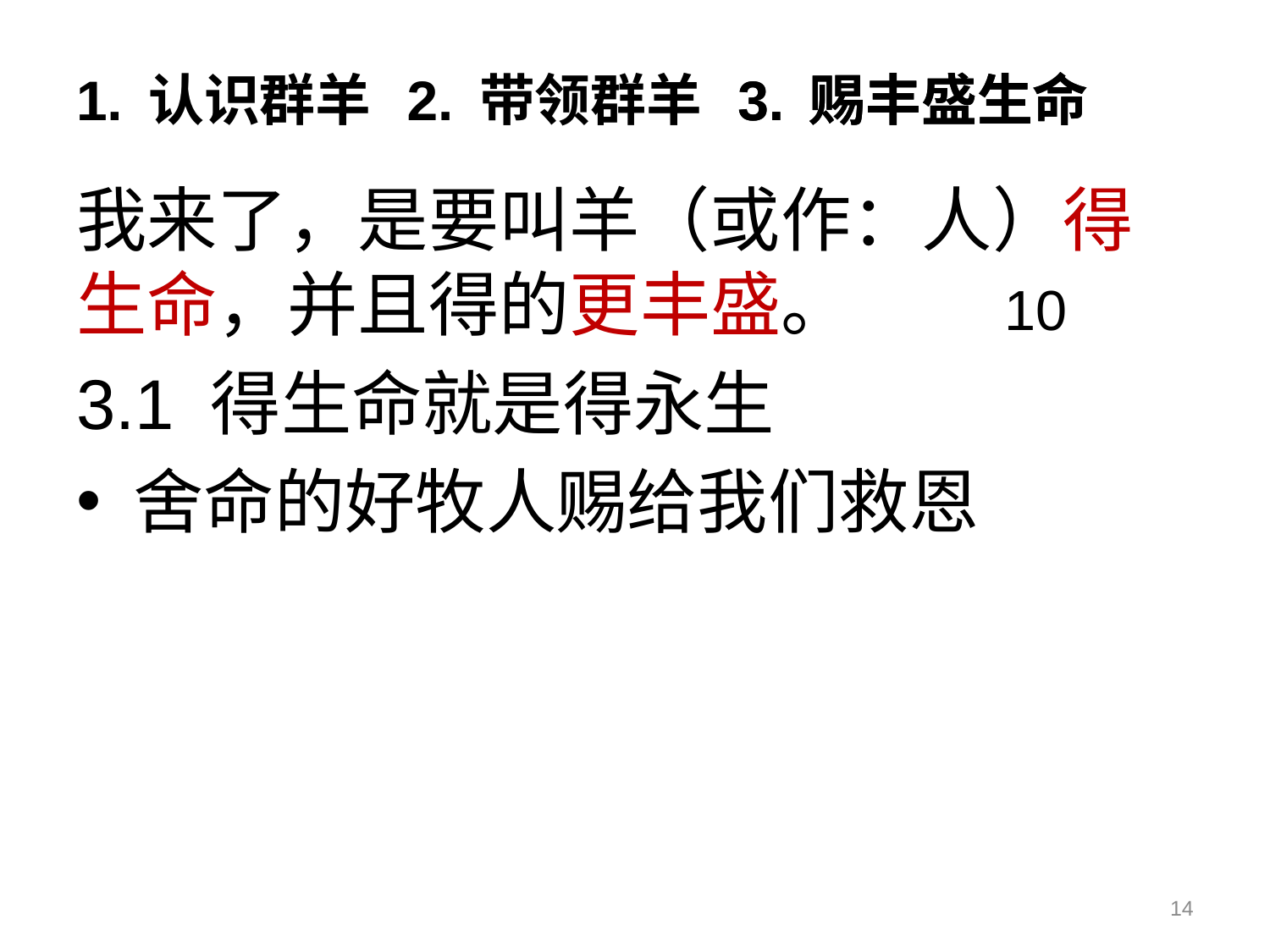

1. 认识群羊  2. 带领群羊  3. 赐丰盛生命
1. 认识群羊  2. 带领群羊  3. 赐丰盛生命
我来了，是要叫羊（或作：人）得生命，并且得的更丰盛。           10
3.1 得生命就是得永生
 舍命的好牧人赐给我们救恩
14